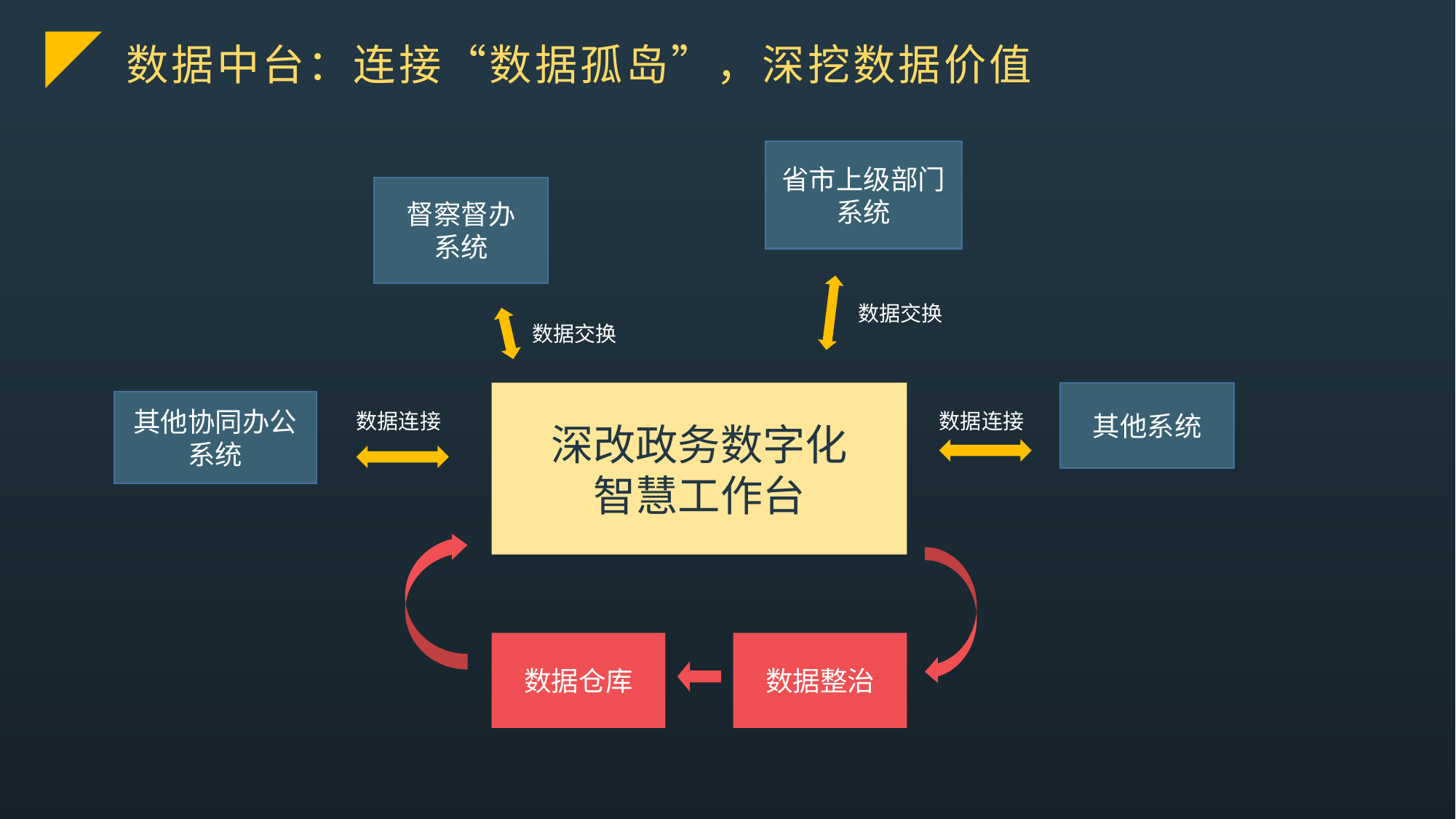

数据中台：连接“数据孤岛”，深挖数据价值
省市上级部门
系统
督察督办
系统
数据交换

数据交换

深改政务数字化
智慧工作台
其他系统
其他协同办公系统
数据连接
数据连接

数据仓库
数据整治